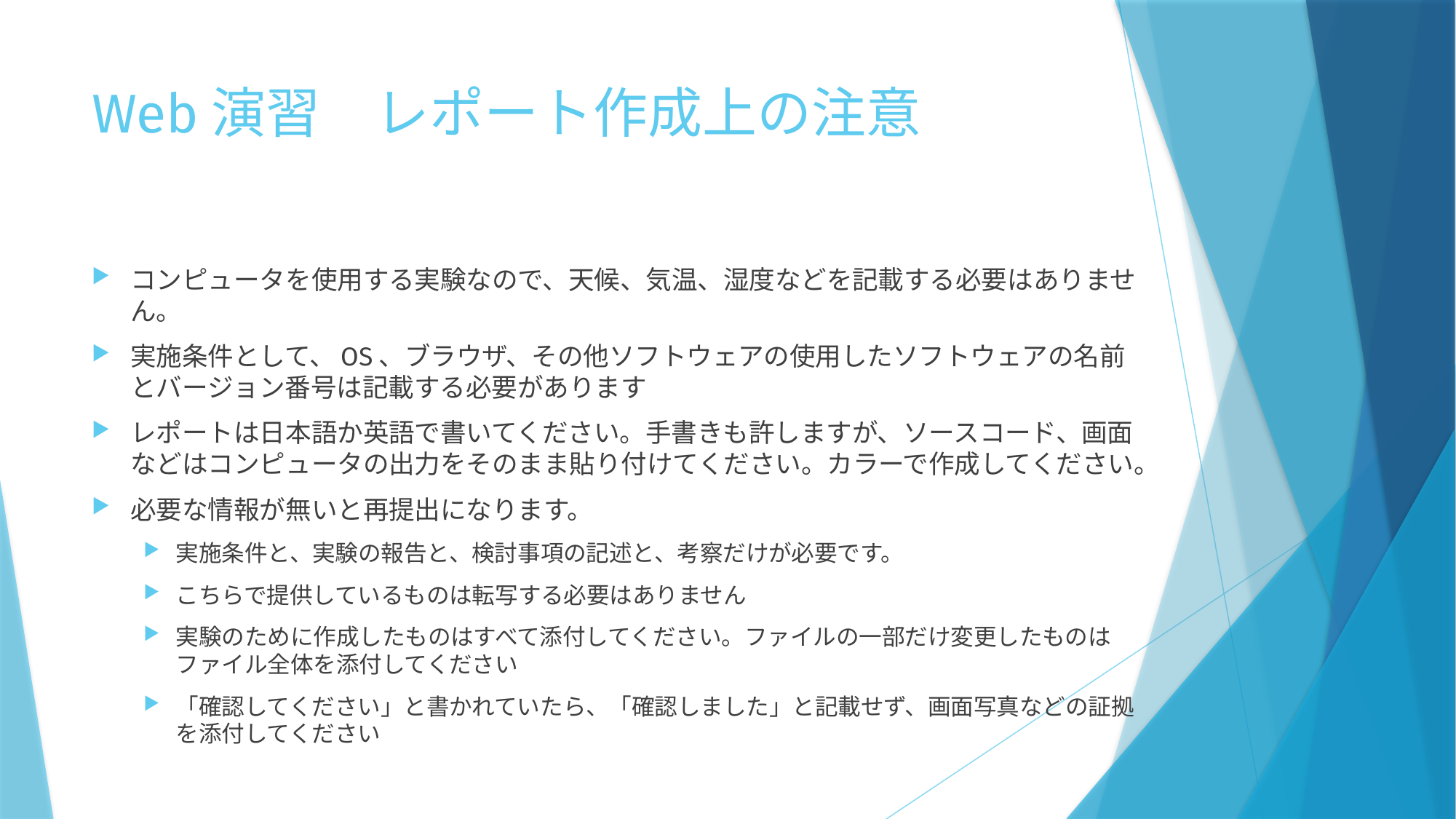

# Web演習　レポート作成上の注意
コンピュータを使用する実験なので、天候、気温、湿度などを記載する必要はありません。
実施条件として、OS、ブラウザ、その他ソフトウェアの使用したソフトウェアの名前とバージョン番号は記載する必要があります
レポートは日本語か英語で書いてください。手書きも許しますが、ソースコード、画面などはコンピュータの出力をそのまま貼り付けてください。カラーで作成してください。
必要な情報が無いと再提出になります。
実施条件と、実験の報告と、検討事項の記述と、考察だけが必要です。
こちらで提供しているものは転写する必要はありません
実験のために作成したものはすべて添付してください。ファイルの一部だけ変更したものはファイル全体を添付してください
「確認してください」と書かれていたら、「確認しました」と記載せず、画面写真などの証拠を添付してください